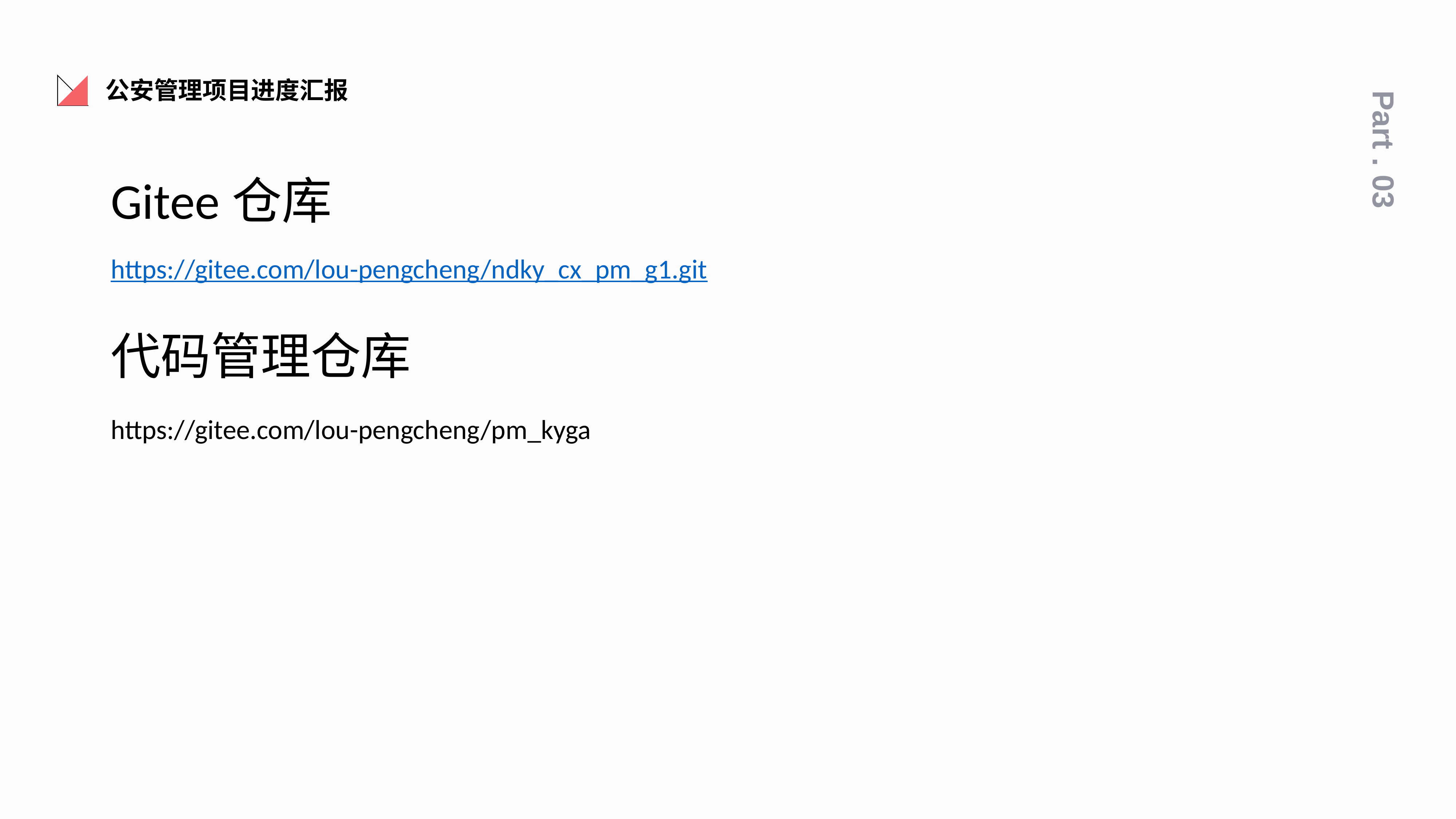

公安管理项目进度汇报
Part . 03
Gitee仓库
https://gitee.com/lou-pengcheng/ndky_cx_pm_g1.git
代码管理仓库
https://gitee.com/lou-pengcheng/pm_kyga